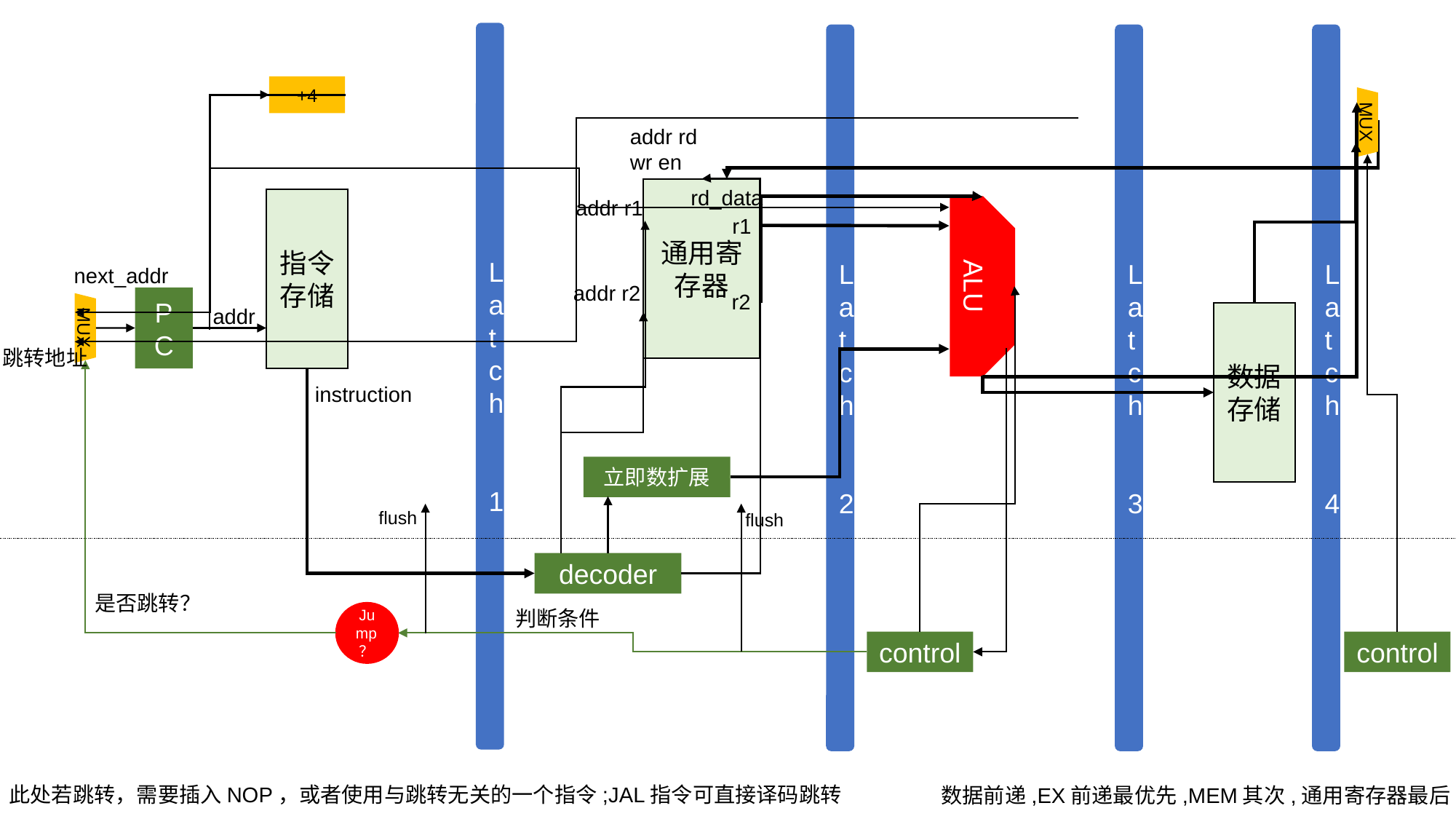

Latch

1
Latch

2
Latch

3
Latch

4
+4
MUX
addr rd
wr en
通用寄存器
rd_data
addr r1
指令存储
r1
ALU
next_addr
addr r2
r2
PC
addr
数据存储
MUX
跳转地址
instruction
立即数扩展
flush
flush
decoder
是否跳转？
判断条件
Jump？
control
control
此处若跳转，需要插入NOP，或者使用与跳转无关的一个指令;JAL指令可直接译码跳转
数据前递,EX前递最优先,MEM其次,通用寄存器最后